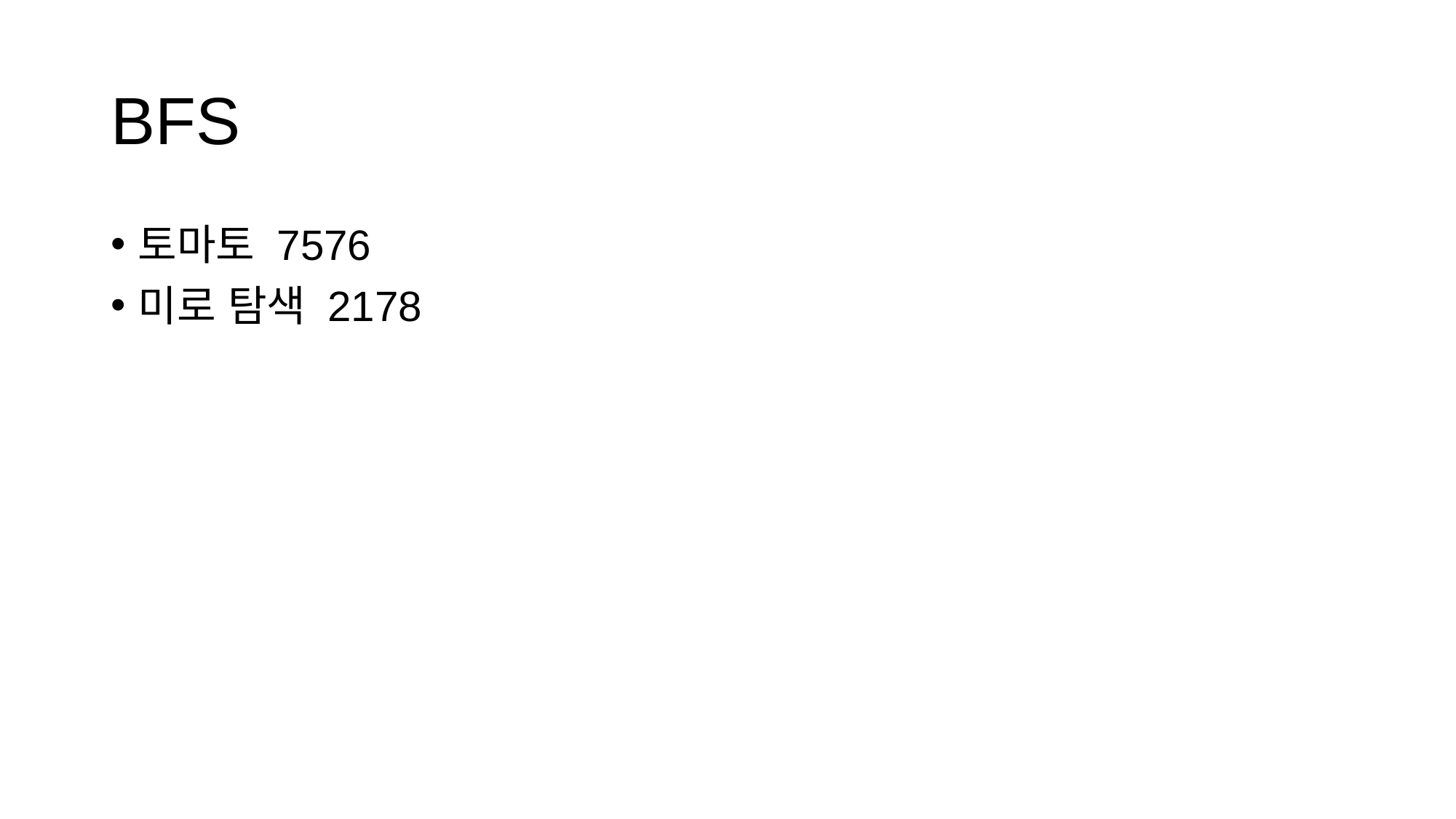

# BFS
토마토 7576
미로 탐색 2178